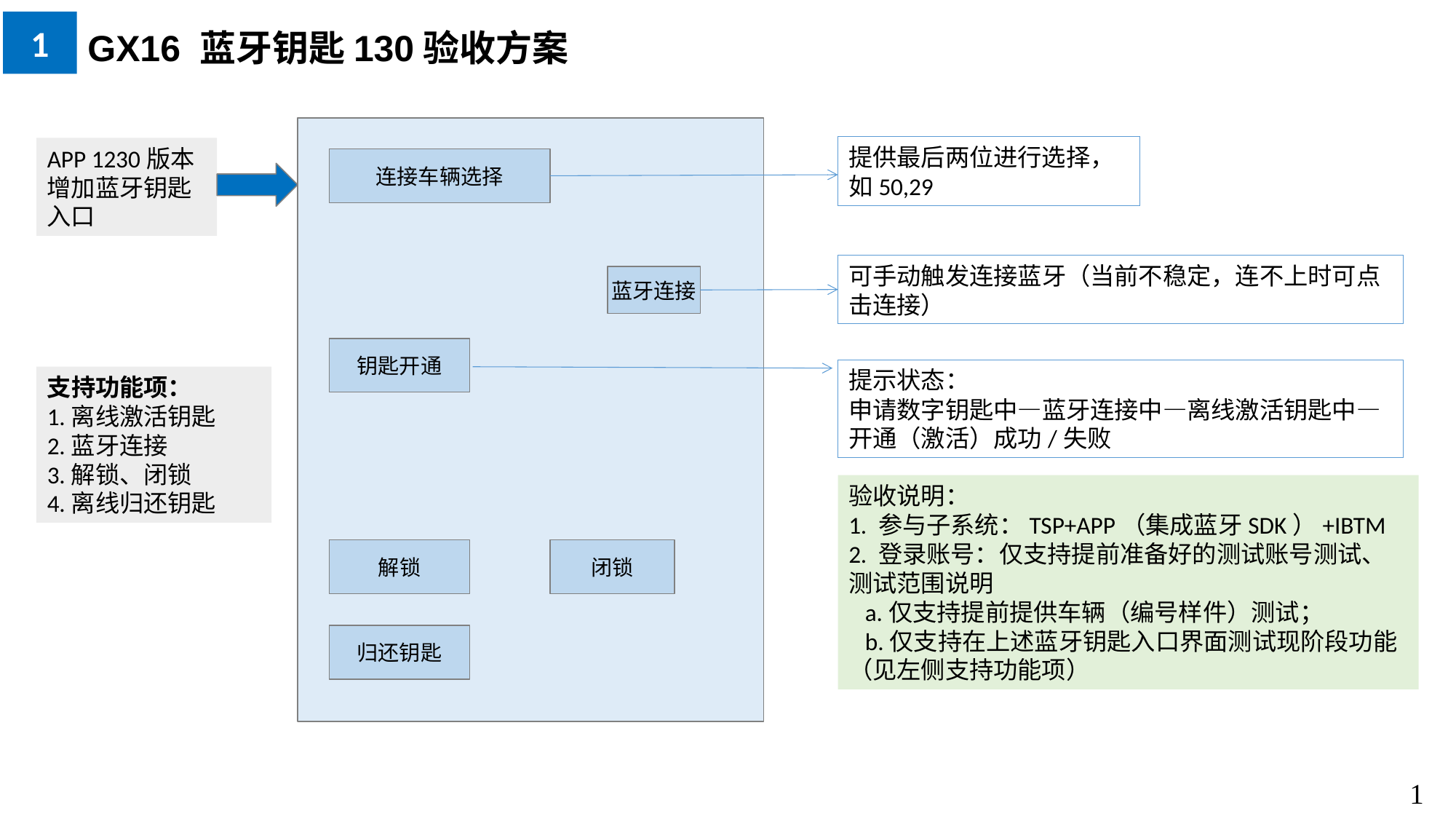

1
GX16 蓝牙钥匙130验收方案

提供最后两位进行选择，如50,29
APP 1230版本
增加蓝牙钥匙入口
连接车辆选择

可手动触发连接蓝牙（当前不稳定，连不上时可点击连接）
蓝牙连接
钥匙开通
提示状态：
申请数字钥匙中—蓝牙连接中—离线激活钥匙中—开通（激活）成功/失败
支持功能项：
1.离线激活钥匙
2.蓝牙连接
3.解锁、闭锁
4.离线归还钥匙
验收说明：
1. 参与子系统：TSP+APP（集成蓝牙SDK）+IBTM
2. 登录账号：仅支持提前准备好的测试账号测试、测试范围说明
   a.仅支持提前提供车辆（编号样件）测试；
   b.仅支持在上述蓝牙钥匙入口界面测试现阶段功能（见左侧支持功能项）
解锁
闭锁
归还钥匙